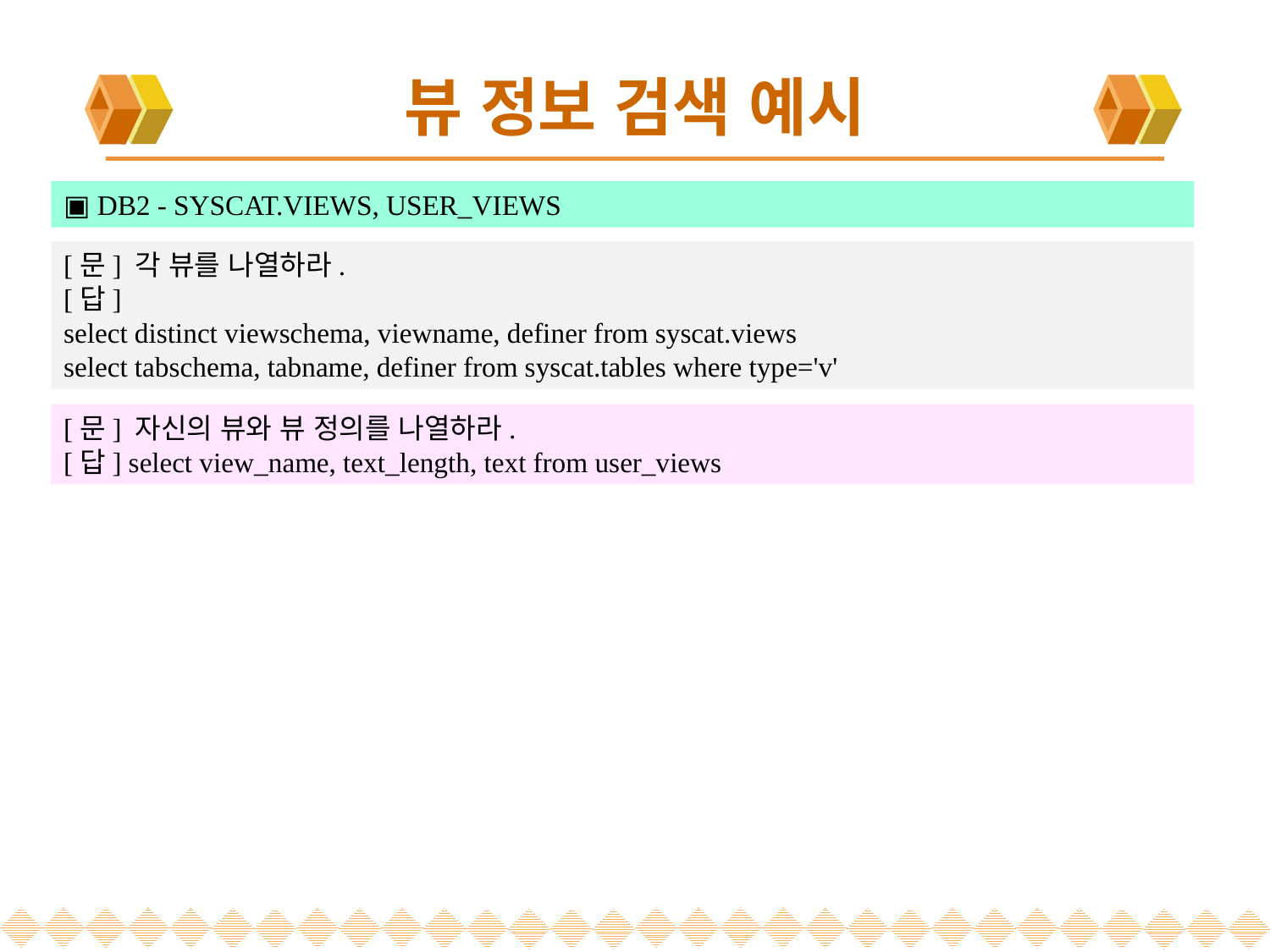

# 뷰 정보 검색 예시
▣ DB2 - SYSCAT.VIEWS, USER_VIEWS
[문] 각 뷰를 나열하라.
[답]
select distinct viewschema, viewname, definer from syscat.views
select tabschema, tabname, definer from syscat.tables where type='v'
[문] 자신의 뷰와 뷰 정의를 나열하라.
[답] select view_name, text_length, text from user_views